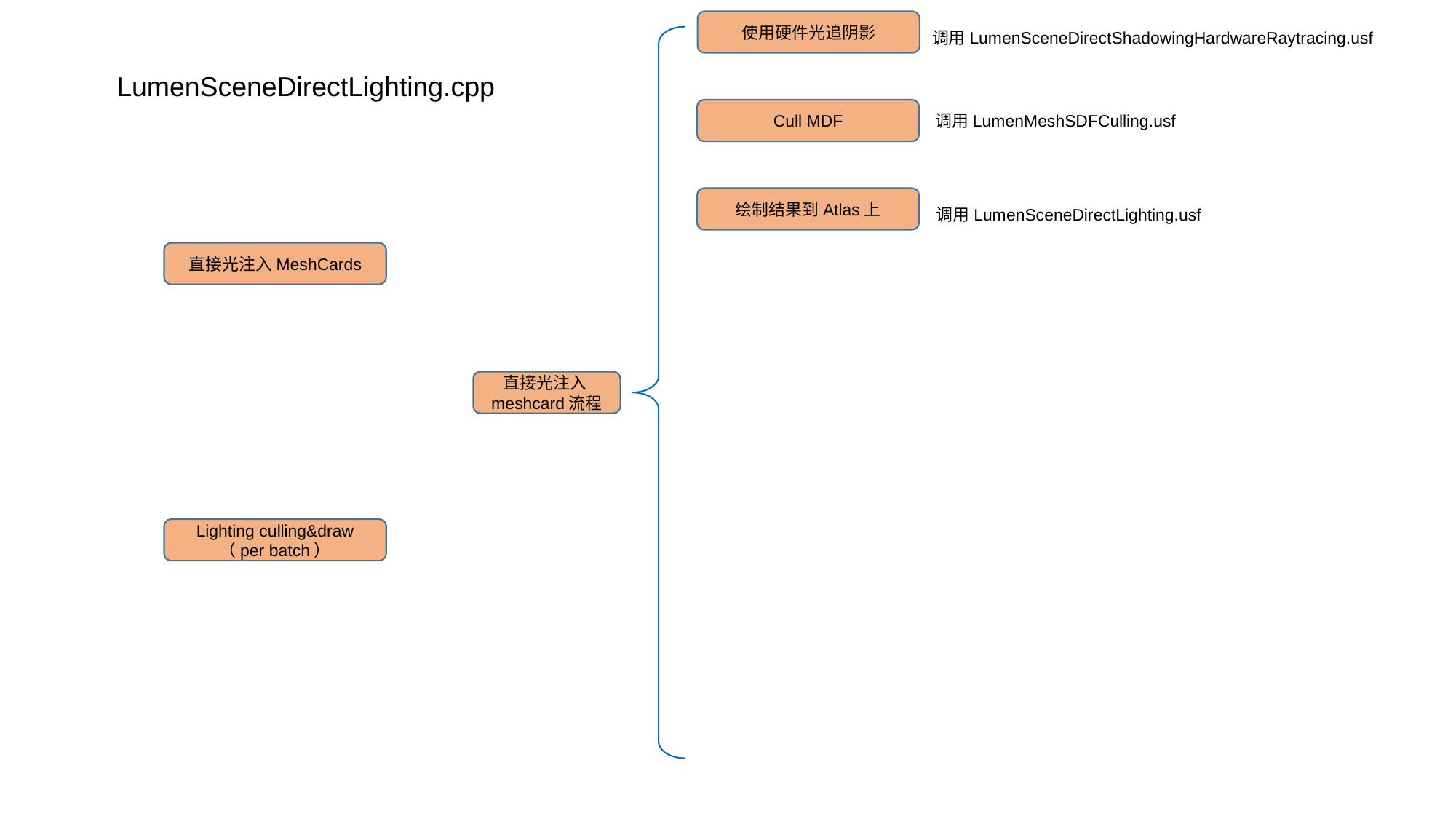

使用硬件光追阴影
调用LumenSceneDirectShadowingHardwareRaytracing.usf

LumenSceneDirectLighting.cpp
Cull MDF
调用LumenMeshSDFCulling.usf
绘制结果到Atlas上
调用LumenSceneDirectLighting.usf
直接光注入MeshCards
直接光注入meshcard流程
Lighting culling&draw
（per batch）